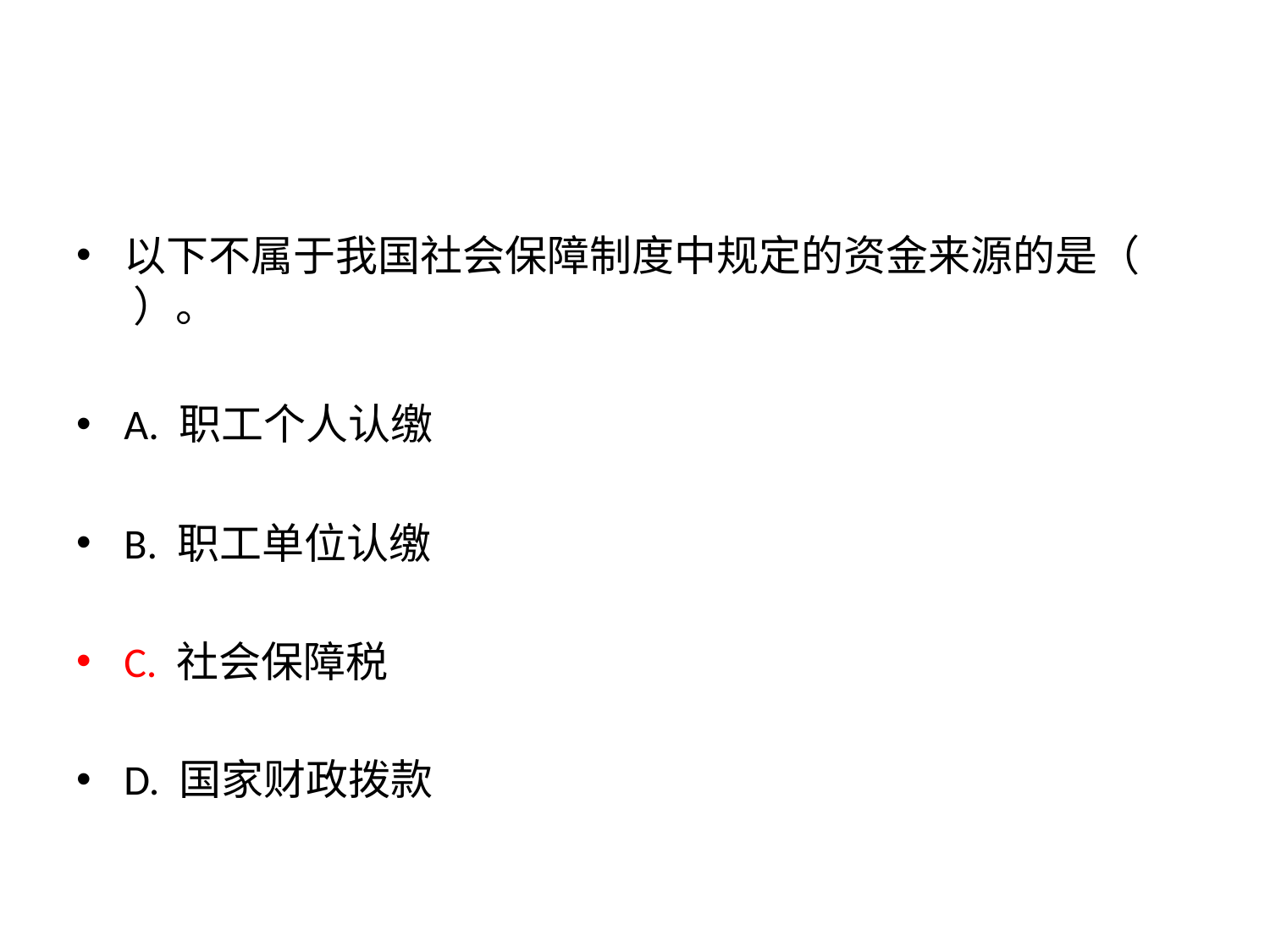

以下不属于我国社会保障制度中规定的资金来源的是（    ）。

A. 职工个人认缴

B. 职工单位认缴

C. 社会保障税

D. 国家财政拨款